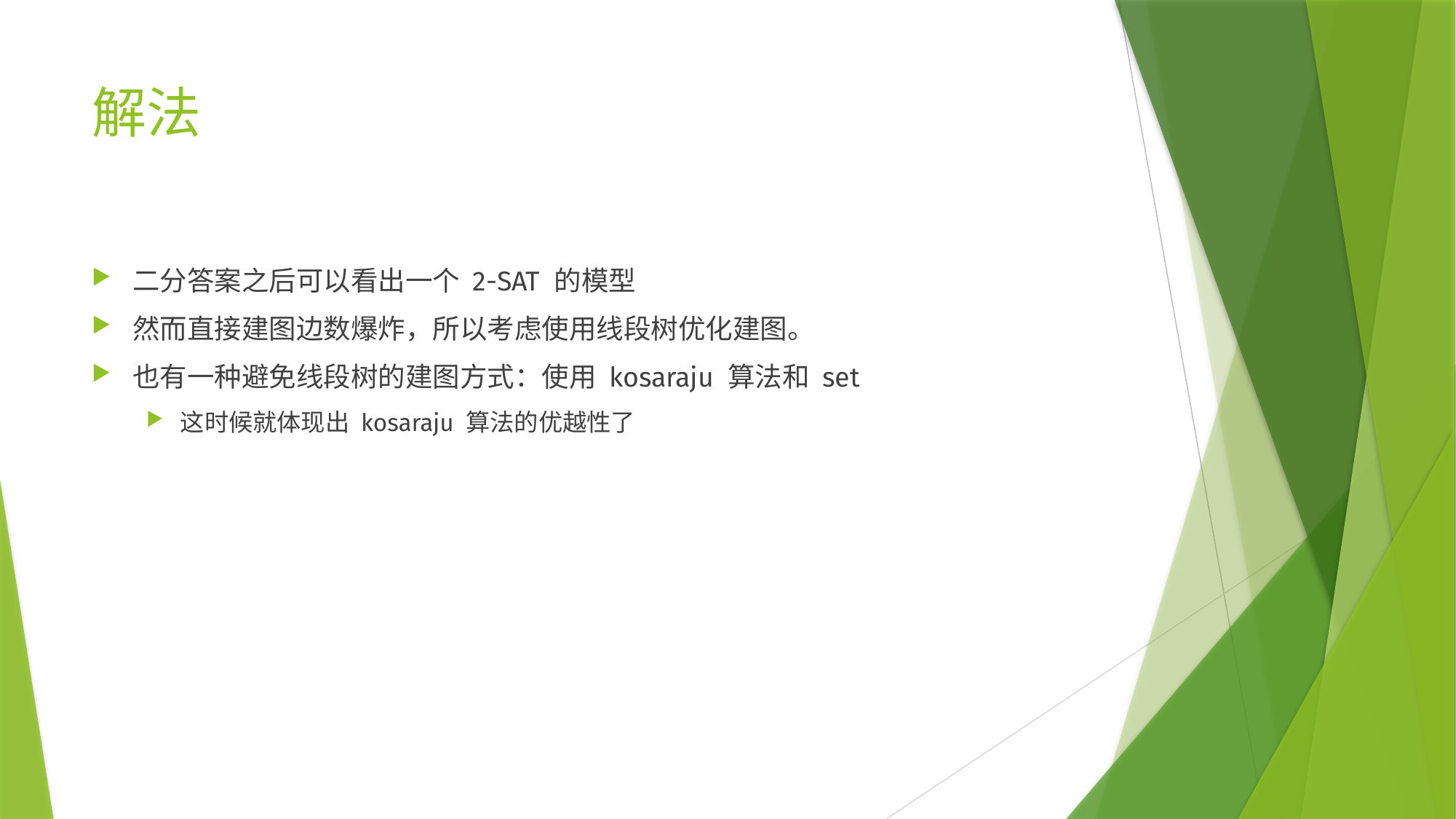

# 解法
二分答案之后可以看出一个 2-SAT 的模型
然而直接建图边数爆炸，所以考虑使用线段树优化建图。
也有一种避免线段树的建图方式：使用 kosaraju 算法和 set
这时候就体现出 kosaraju 算法的优越性了